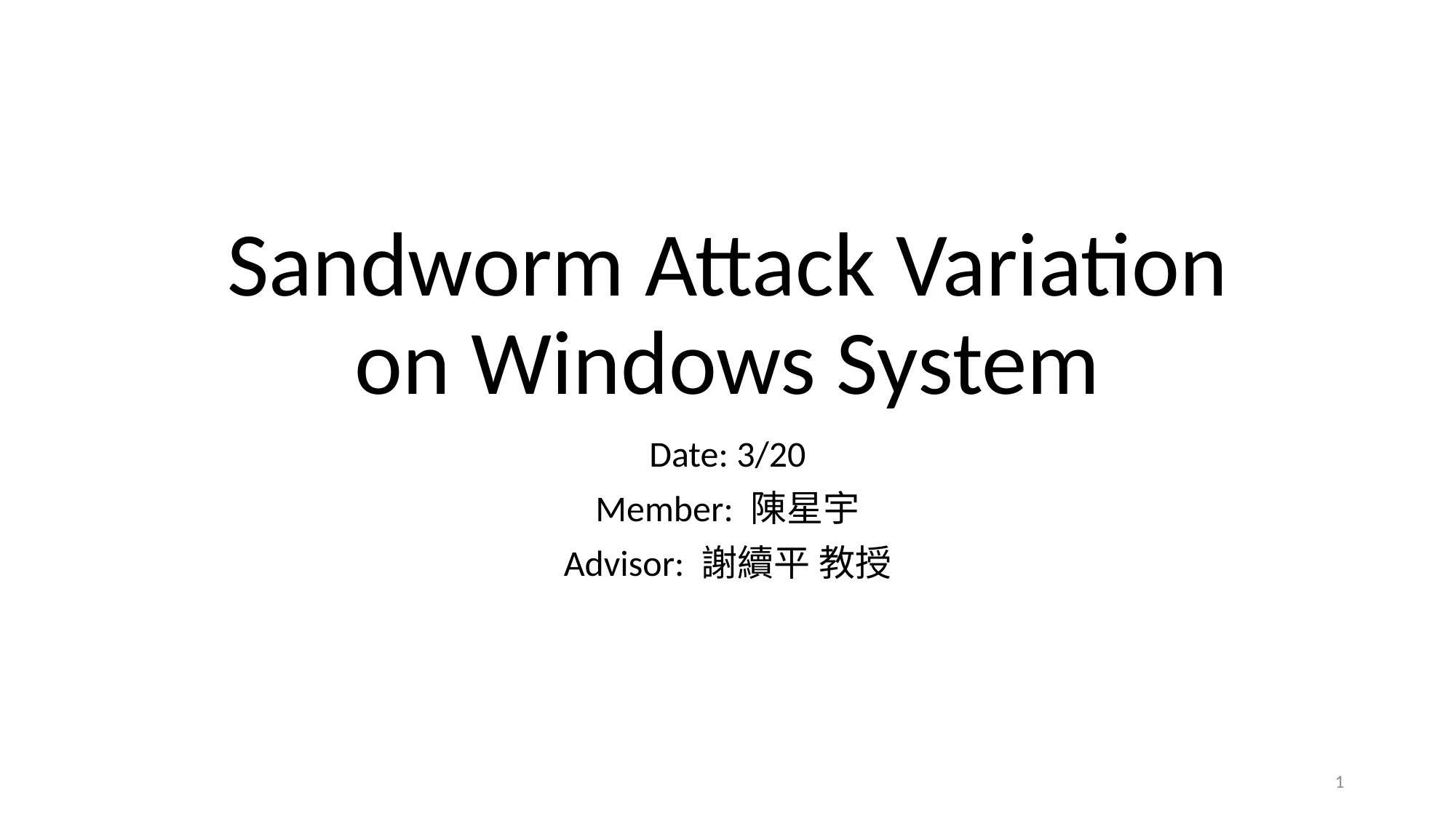

# Sandworm Attack Variation on Windows System
Date: 3/20
Member: 陳星宇
Advisor: 謝續平 教授
1